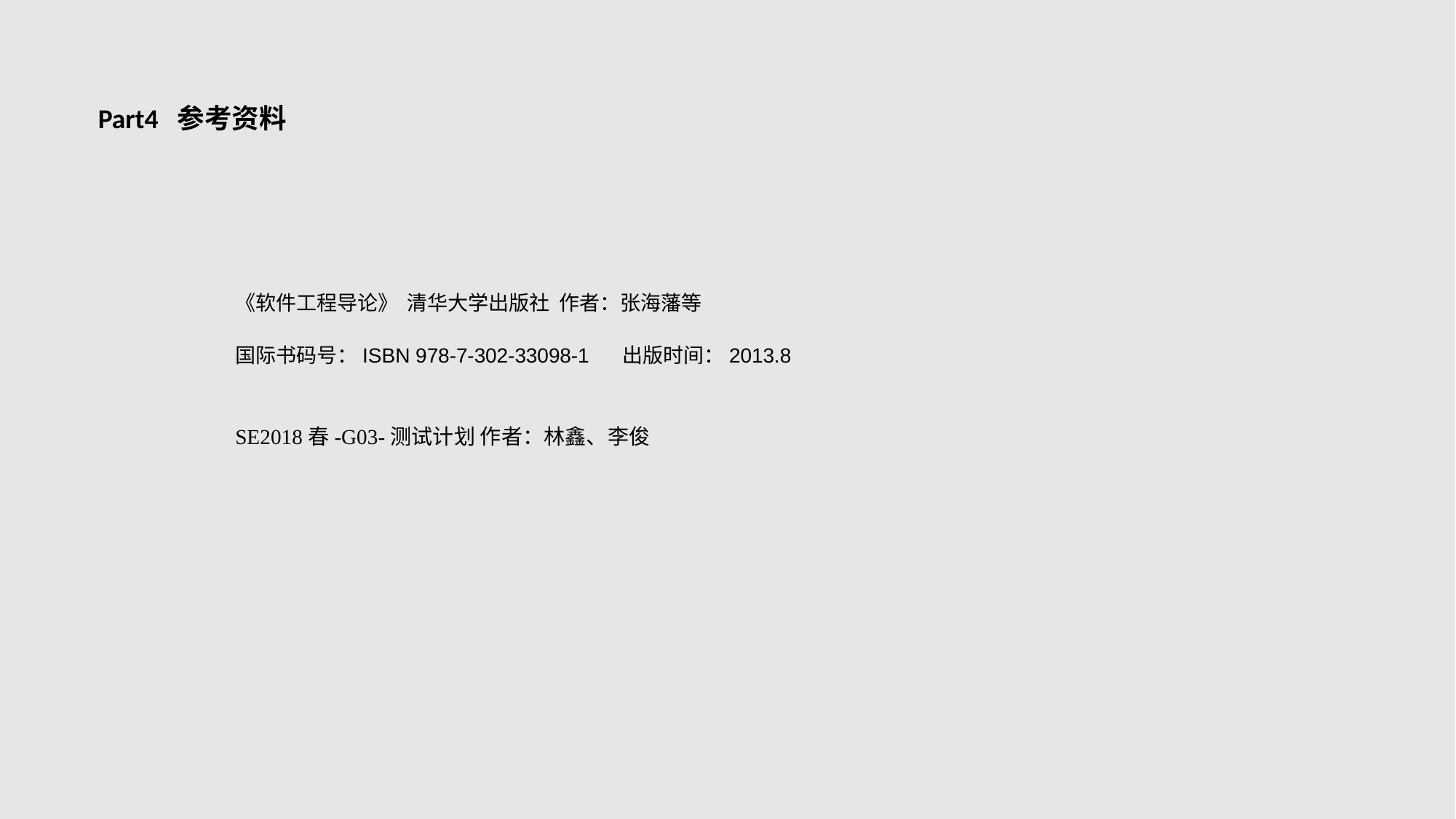

Part4  参考资料
《软件工程导论》  清华大学出版社  作者：张海藩等
国际书码号：ISBN 978-7-302-33098-1     出版时间：2013.8

SE2018春-G03-测试计划 作者：林鑫、李俊